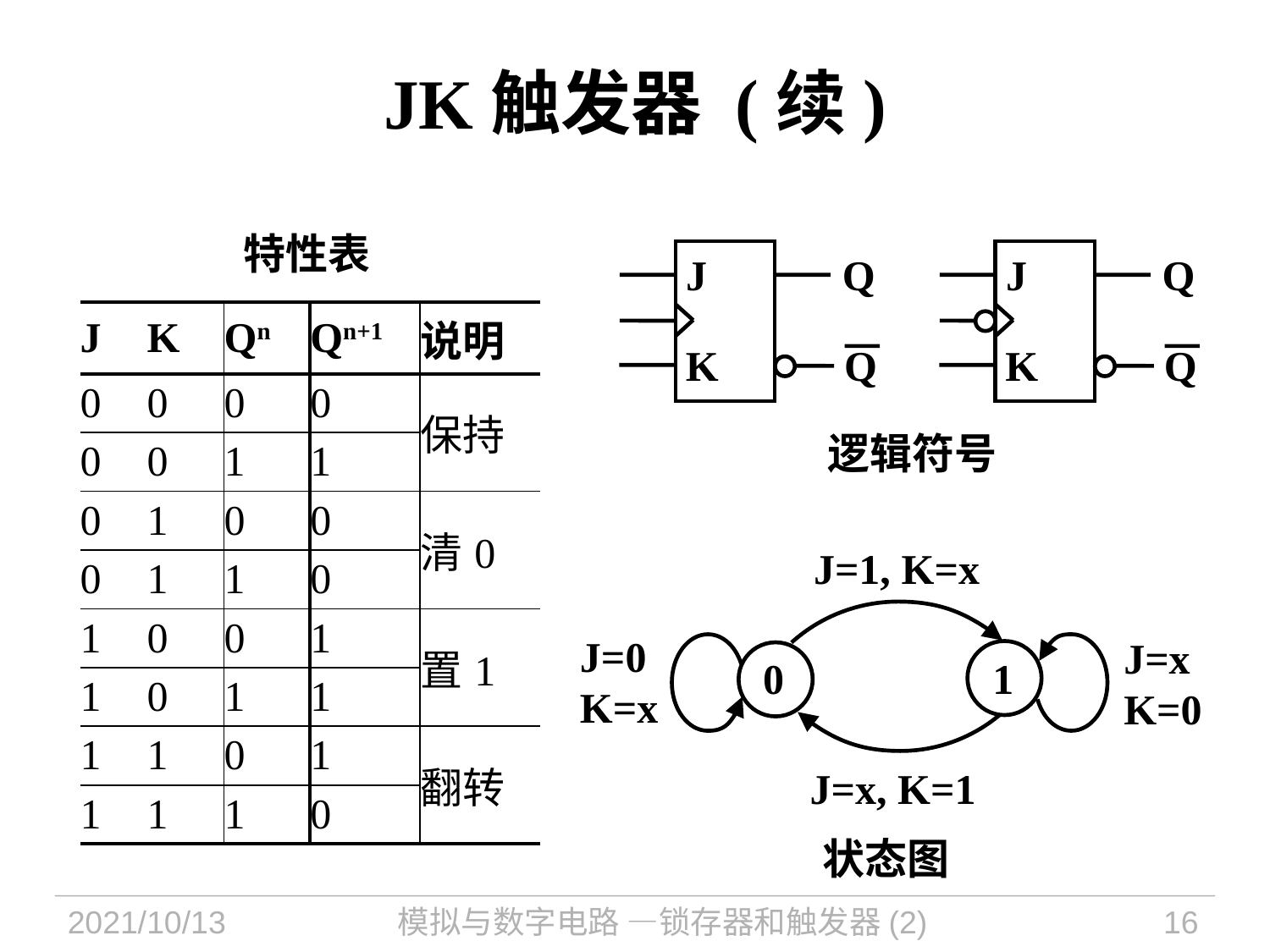

# JK触发器 (续)
特性表

J
Q

K
Q

J
Q

K
Q

| J | K | Qn | Qn+1 | 说明 |
| --- | --- | --- | --- | --- |
| 0 | 0 | 0 | 0 | 保持 |
| 0 | 0 | 1 | 1 |  |
| 0 | 1 | 0 | 0 | 清0 |
| 0 | 1 | 1 | 0 |  |
| 1 | 0 | 0 | 1 | 置1 |
| 1 | 0 | 1 | 1 |  |
| 1 | 1 | 0 | 1 | 翻转 |
| 1 | 1 | 1 | 0 |  |
逻辑符号
J=1, K=x

J=0
K=x
J=x
K=0

0
1
J=x, K=1
状态图
2021/10/13
模拟与数字电路 —锁存器和触发器(2)
16